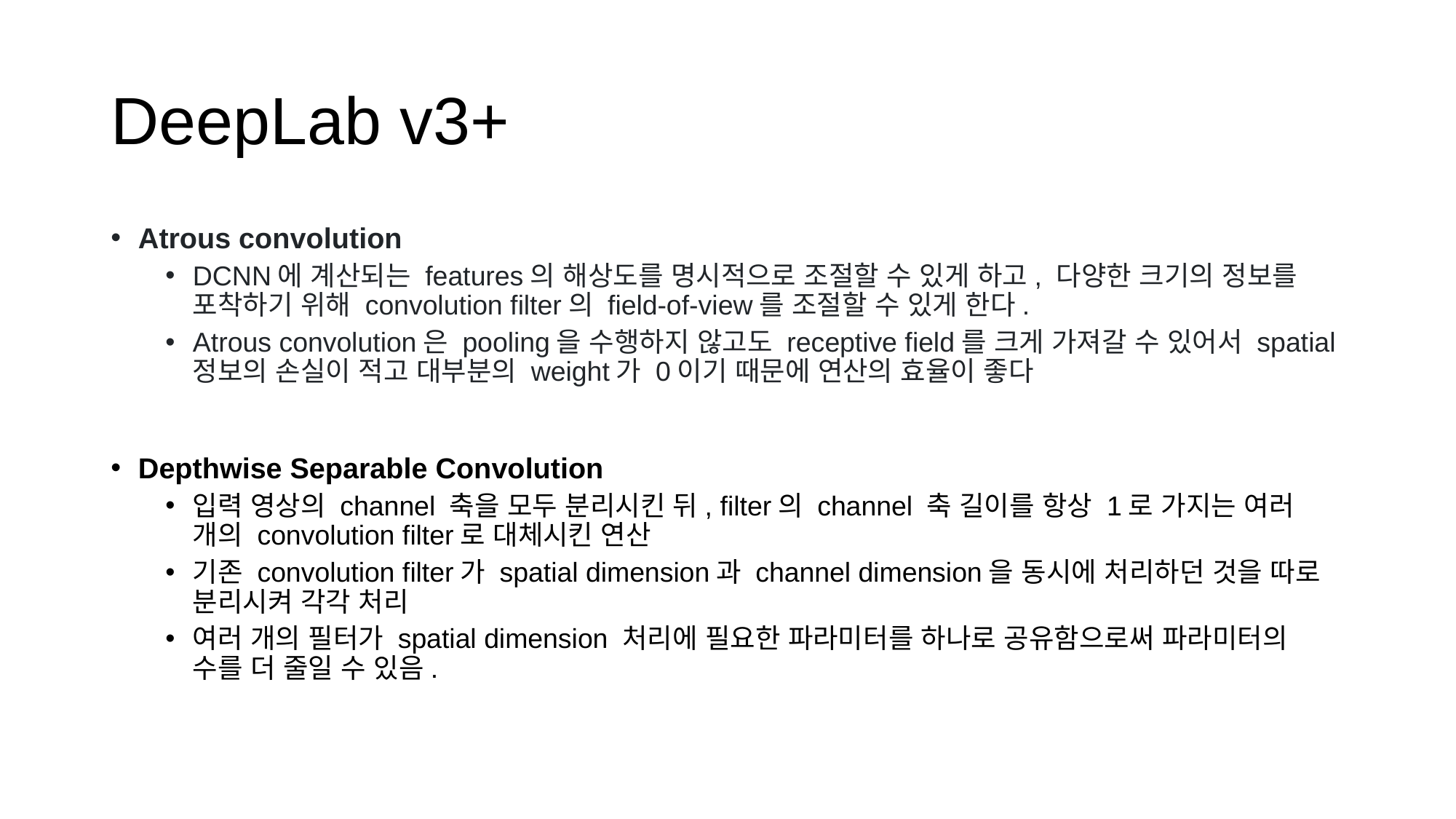

# DeepLab v3+
Atrous convolution
DCNN에 계산되는 features의 해상도를 명시적으로 조절할 수 있게 하고, 다양한 크기의 정보를 포착하기 위해 convolution filter의 field-of-view를 조절할 수 있게 한다.
Atrous convolution은 pooling을 수행하지 않고도 receptive field를 크게 가져갈 수 있어서 spatial 정보의 손실이 적고 대부분의 weight가 0이기 때문에 연산의 효율이 좋다

Depthwise Separable Convolution
입력 영상의 channel 축을 모두 분리시킨 뒤, filter의 channel 축 길이를 항상 1로 가지는 여러 개의 convolution filter로 대체시킨 연산
기존 convolution filter가 spatial dimension과 channel dimension을 동시에 처리하던 것을 따로 분리시켜 각각 처리
여러 개의 필터가 spatial dimension 처리에 필요한 파라미터를 하나로 공유함으로써 파라미터의 수를 더 줄일 수 있음.